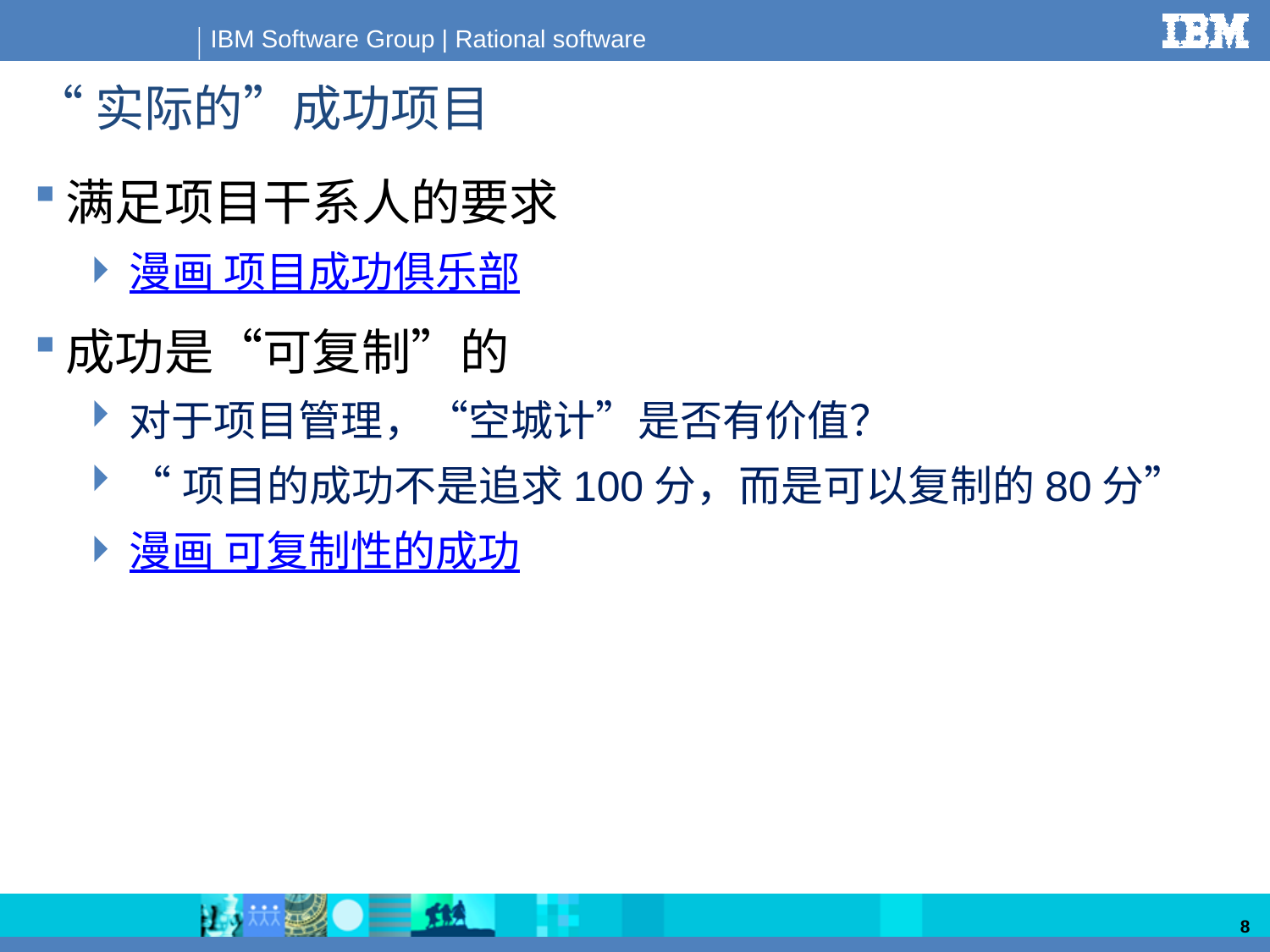

# “实际的”成功项目
满足项目干系人的要求
漫画 项目成功俱乐部
成功是“可复制”的
对于项目管理，“空城计”是否有价值？
“项目的成功不是追求100分，而是可以复制的80分”
漫画 可复制性的成功
8